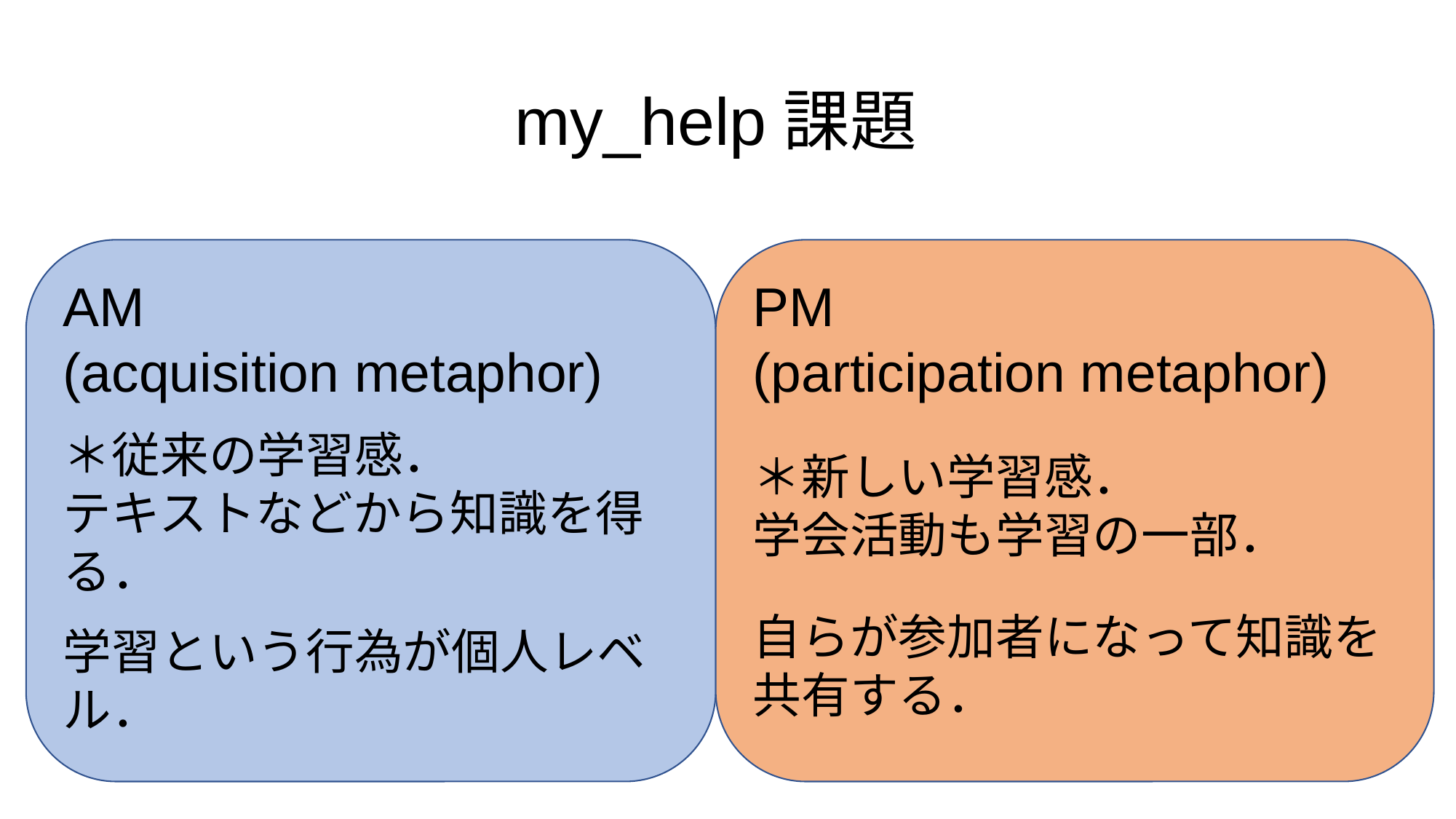

my_help課題
AM
(acquisition metaphor)

＊従来の学習感．
テキストなどから知識を得る．

学習という行為が個人レベル．
PM
(participation metaphor)

＊新しい学習感．
学会活動も学習の一部．

自らが参加者になって知識を共有する．